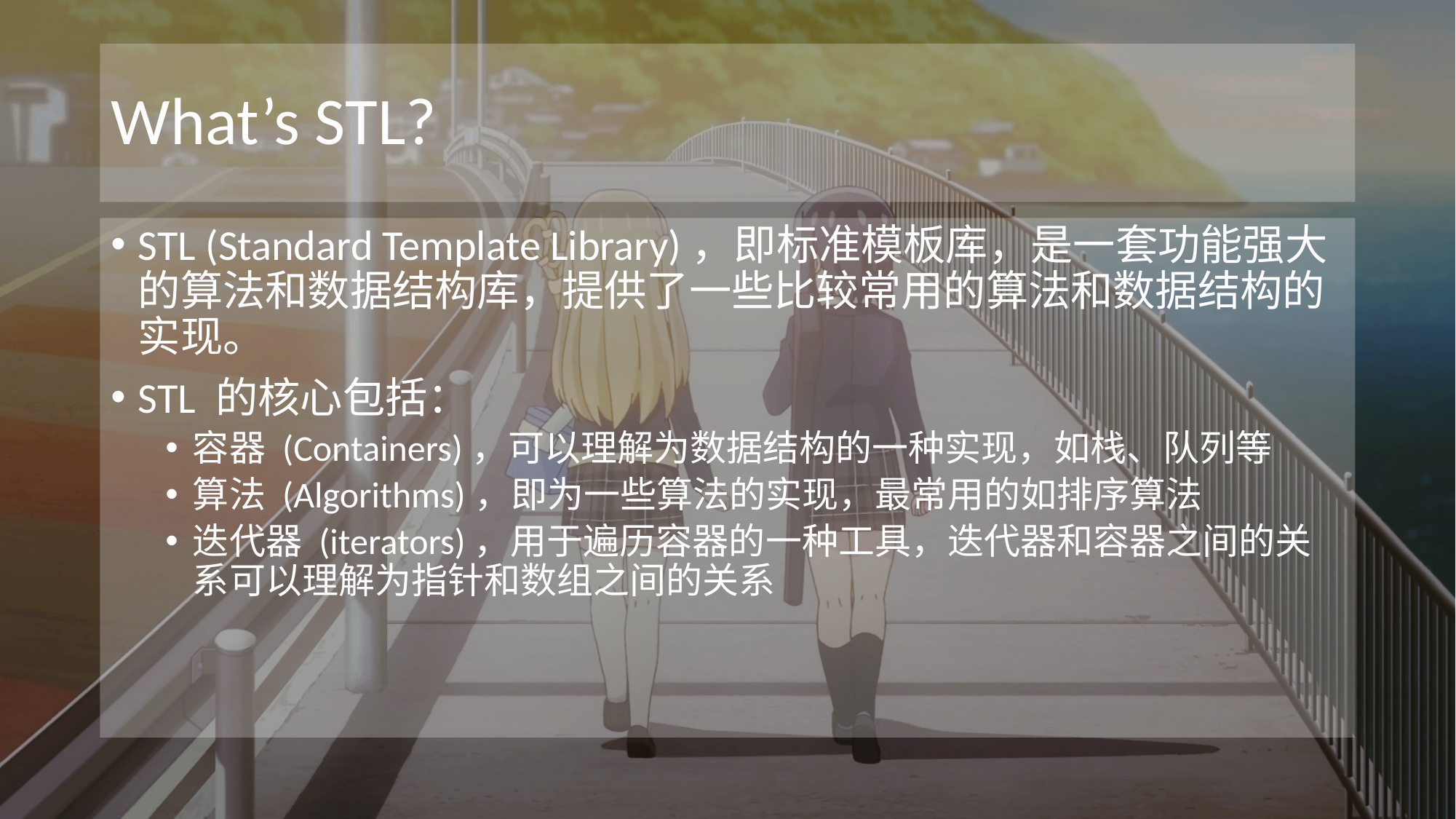

# What’s STL?
STL (Standard Template Library)，即标准模板库，是一套功能强大的算法和数据结构库，提供了一些比较常用的算法和数据结构的实现。
STL 的核心包括：
容器 (Containers)，可以理解为数据结构的一种实现，如栈、队列等
算法 (Algorithms)，即为一些算法的实现，最常用的如排序算法
迭代器 (iterators)，用于遍历容器的一种工具，迭代器和容器之间的关系可以理解为指针和数组之间的关系